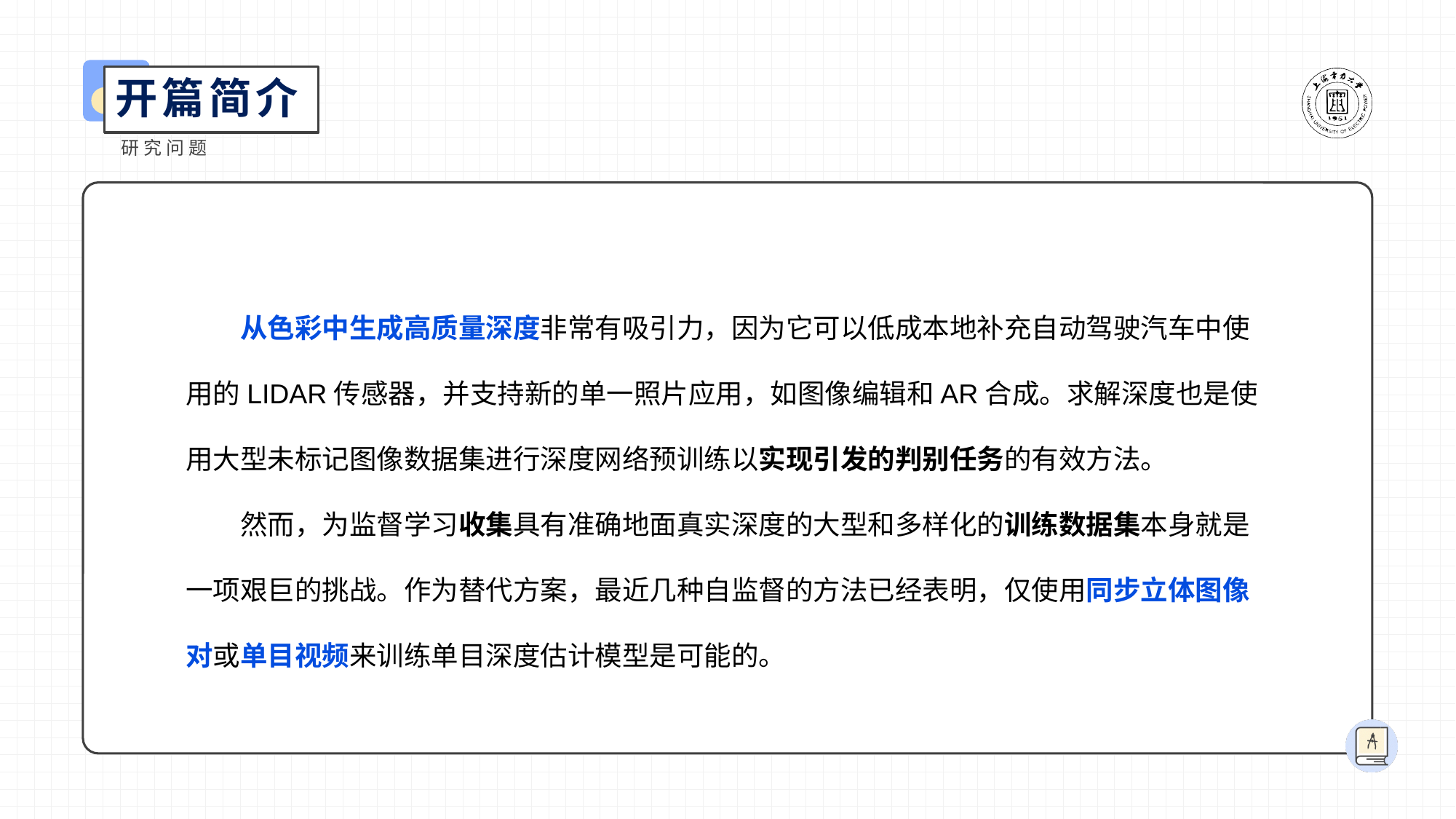

开篇简介
研究问题
从色彩中生成高质量深度非常有吸引力，因为它可以低成本地补充自动驾驶汽车中使用的LIDAR传感器，并支持新的单一照片应用，如图像编辑和AR合成。求解深度也是使用大型未标记图像数据集进行深度网络预训练以实现引发的判别任务的有效方法。
然而，为监督学习收集具有准确地面真实深度的大型和多样化的训练数据集本身就是一项艰巨的挑战。作为替代方案，最近几种自监督的方法已经表明，仅使用同步立体图像对或单目视频来训练单目深度估计模型是可能的。